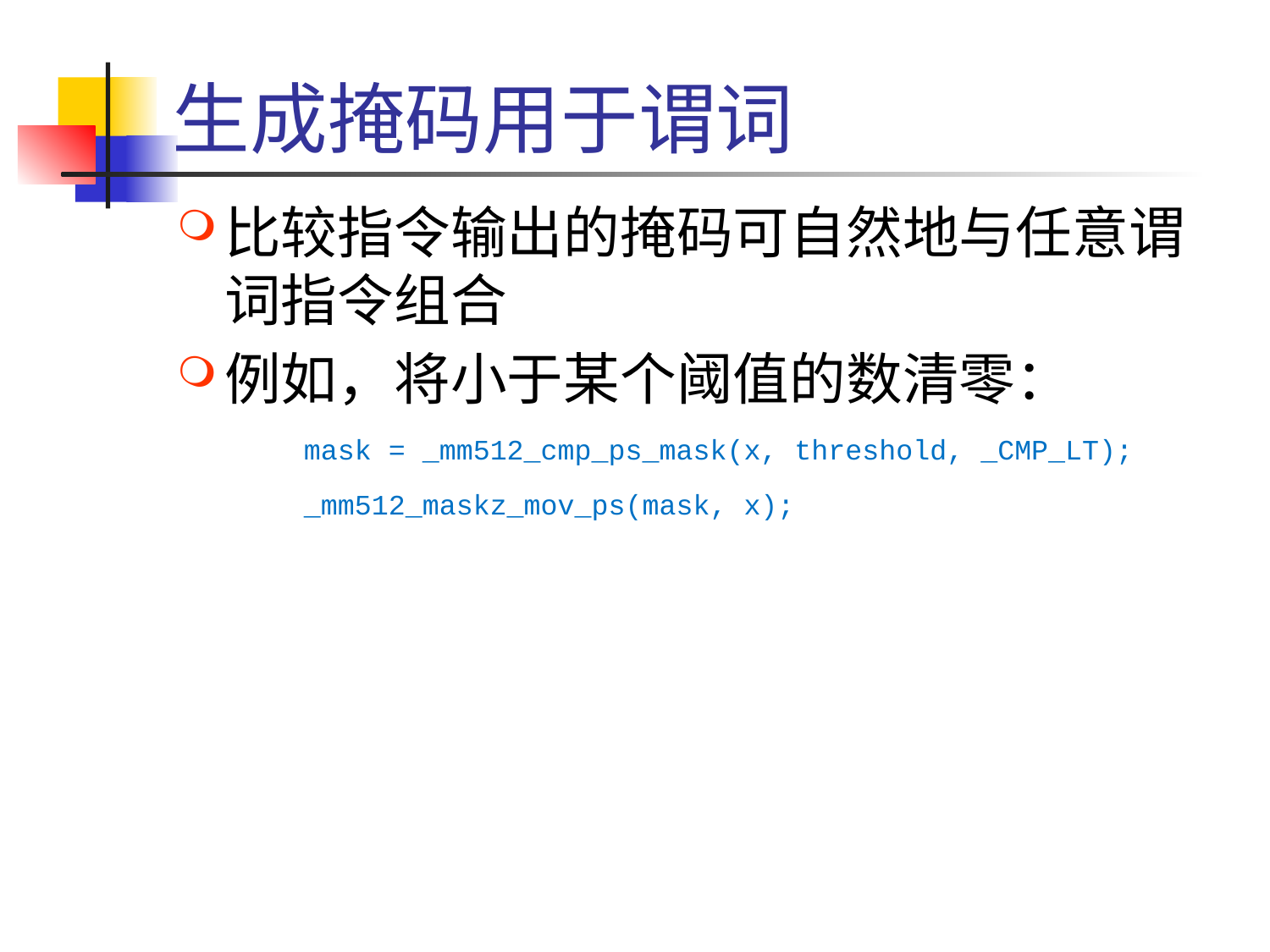

# 生成掩码用于谓词
比较指令输出的掩码可自然地与任意谓词指令组合
例如，将小于某个阈值的数清零：
	mask = _mm512_cmp_ps_mask(x, threshold, _CMP_LT);
	_mm512_maskz_mov_ps(mask, x);